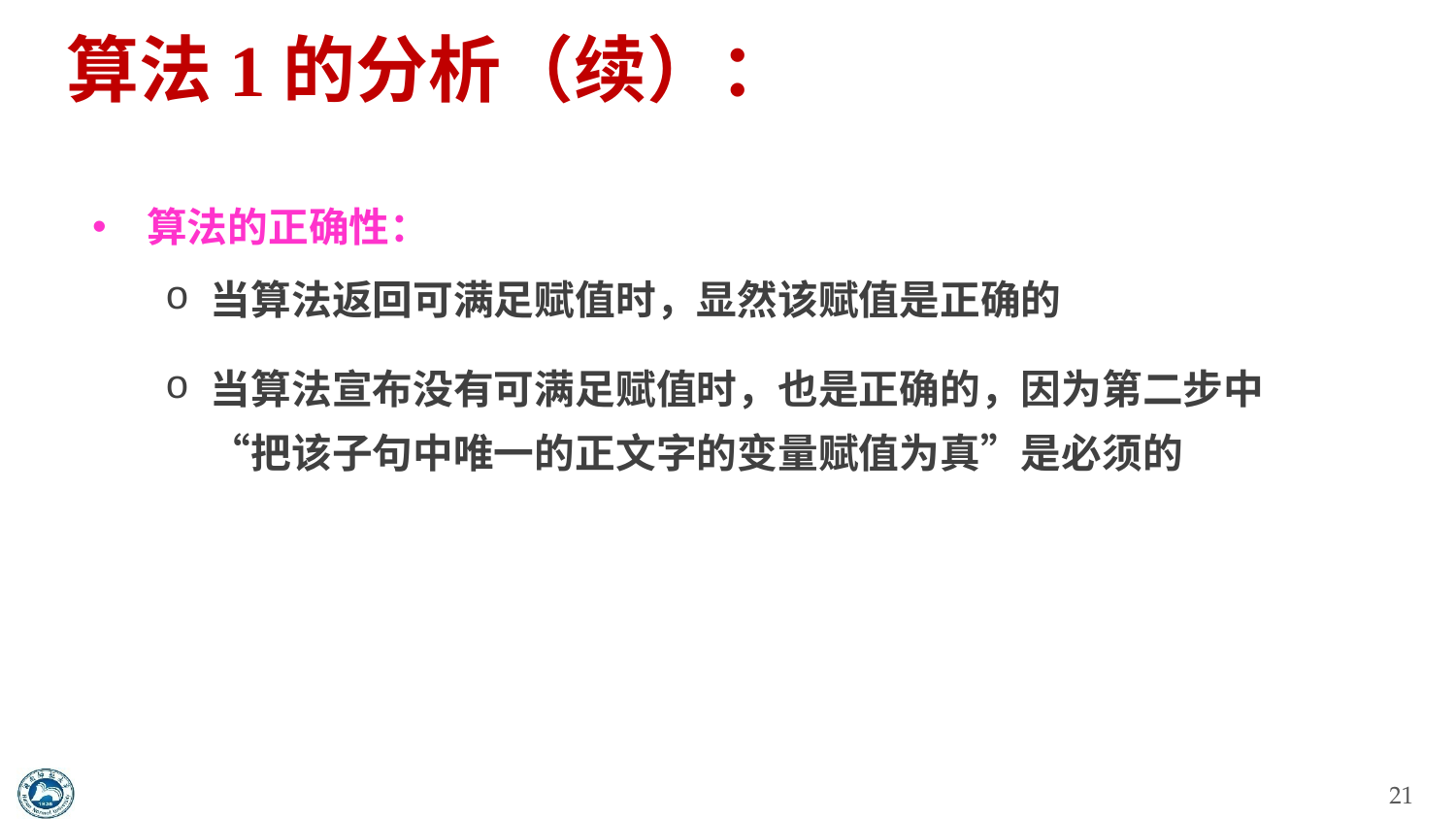

# 算法1的分析（续）：
算法的正确性：
当算法返回可满足赋值时，显然该赋值是正确的
当算法宣布没有可满足赋值时，也是正确的，因为第二步中“把该子句中唯一的正文字的变量赋值为真”是必须的

21